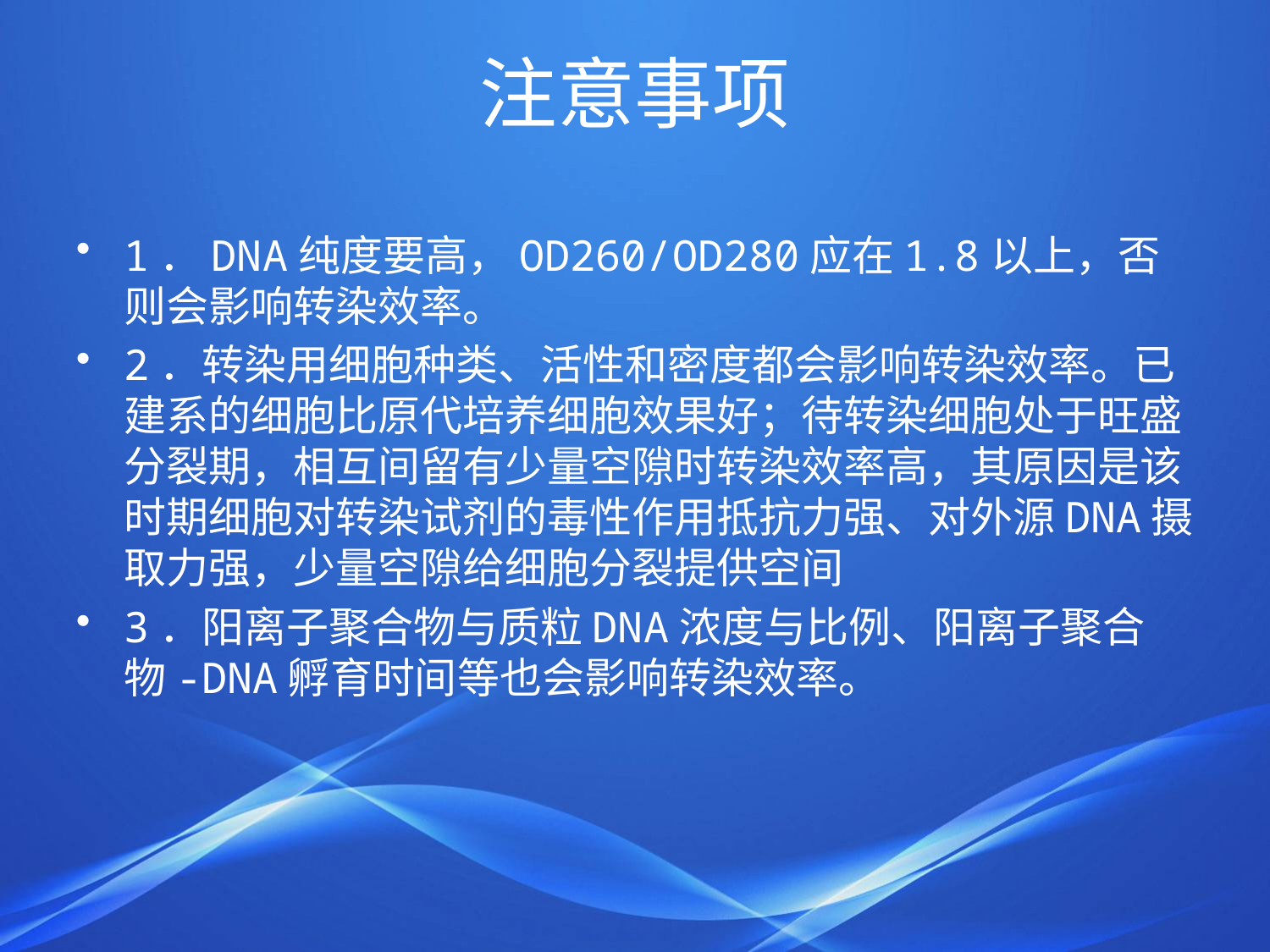

# 注意事项
1．DNA纯度要高，OD260/OD280应在1.8以上，否则会影响转染效率。
2．转染用细胞种类、活性和密度都会影响转染效率。已建系的细胞比原代培养细胞效果好；待转染细胞处于旺盛分裂期，相互间留有少量空隙时转染效率高，其原因是该时期细胞对转染试剂的毒性作用抵抗力强、对外源DNA摄取力强，少量空隙给细胞分裂提供空间
3．阳离子聚合物与质粒DNA浓度与比例、阳离子聚合物-DNA孵育时间等也会影响转染效率。